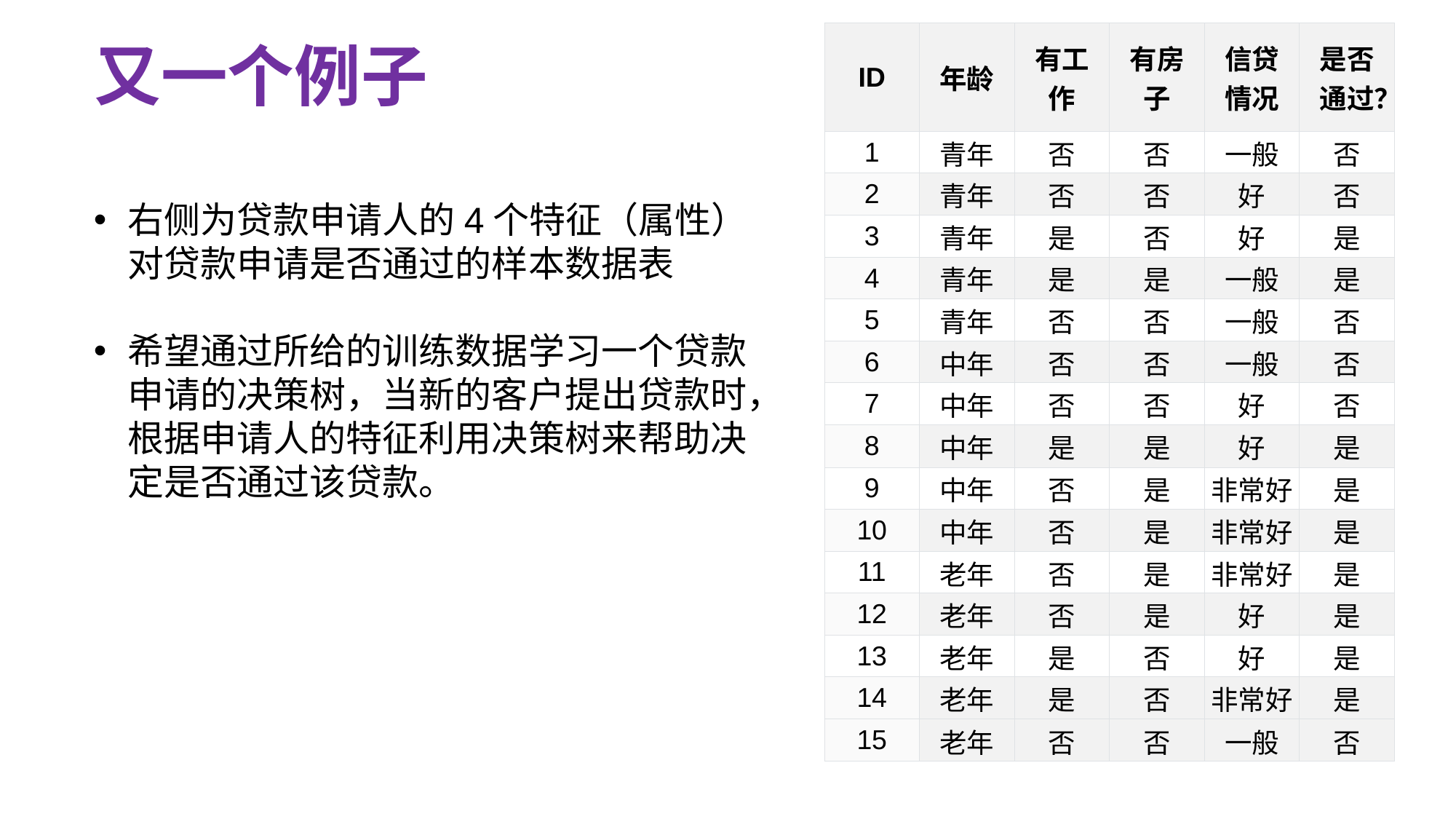

# 又一个例子
| ID | 年龄 | 有工作 | 有房子 | 信贷情况 | 是否通过？ |
| --- | --- | --- | --- | --- | --- |
| 1 | 青年 | 否 | 否 | 一般 | 否 |
| 2 | 青年 | 否 | 否 | 好 | 否 |
| 3 | 青年 | 是 | 否 | 好 | 是 |
| 4 | 青年 | 是 | 是 | 一般 | 是 |
| 5 | 青年 | 否 | 否 | 一般 | 否 |
| 6 | 中年 | 否 | 否 | 一般 | 否 |
| 7 | 中年 | 否 | 否 | 好 | 否 |
| 8 | 中年 | 是 | 是 | 好 | 是 |
| 9 | 中年 | 否 | 是 | 非常好 | 是 |
| 10 | 中年 | 否 | 是 | 非常好 | 是 |
| 11 | 老年 | 否 | 是 | 非常好 | 是 |
| 12 | 老年 | 否 | 是 | 好 | 是 |
| 13 | 老年 | 是 | 否 | 好 | 是 |
| 14 | 老年 | 是 | 否 | 非常好 | 是 |
| 15 | 老年 | 否 | 否 | 一般 | 否 |
右侧为贷款申请人的4个特征（属性）对贷款申请是否通过的样本数据表

希望通过所给的训练数据学习一个贷款申请的决策树，当新的客户提出贷款时，根据申请人的特征利用决策树来帮助决定是否通过该贷款。